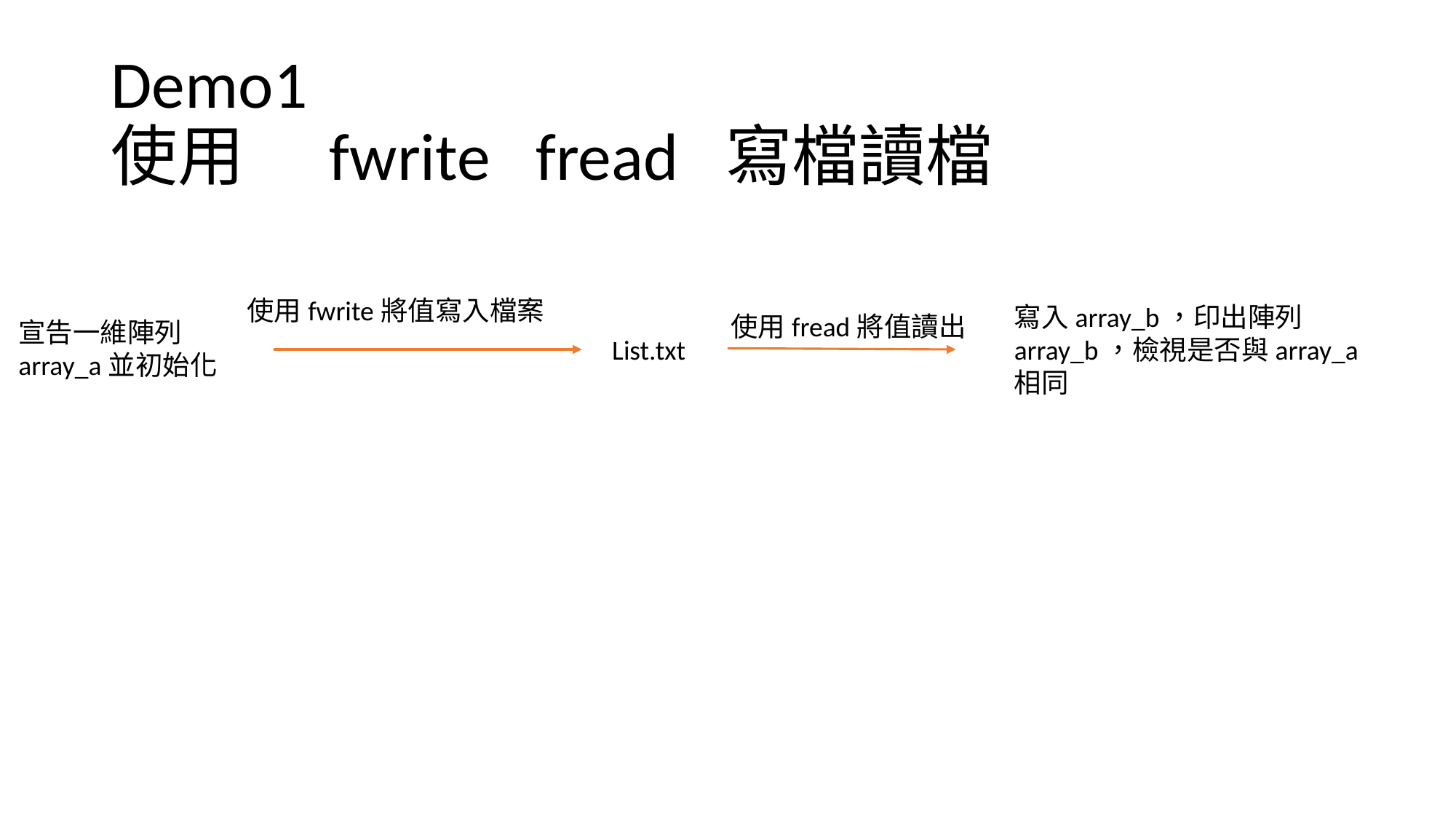

# Demo1 使用	fwrite   fread  寫檔讀檔
使用fwrite將值寫入檔案
寫入array_b，印出陣列array_b，檢視是否與array_a
相同
使用fread將值讀出
宣告一維陣列 array_a並初始化
List.txt